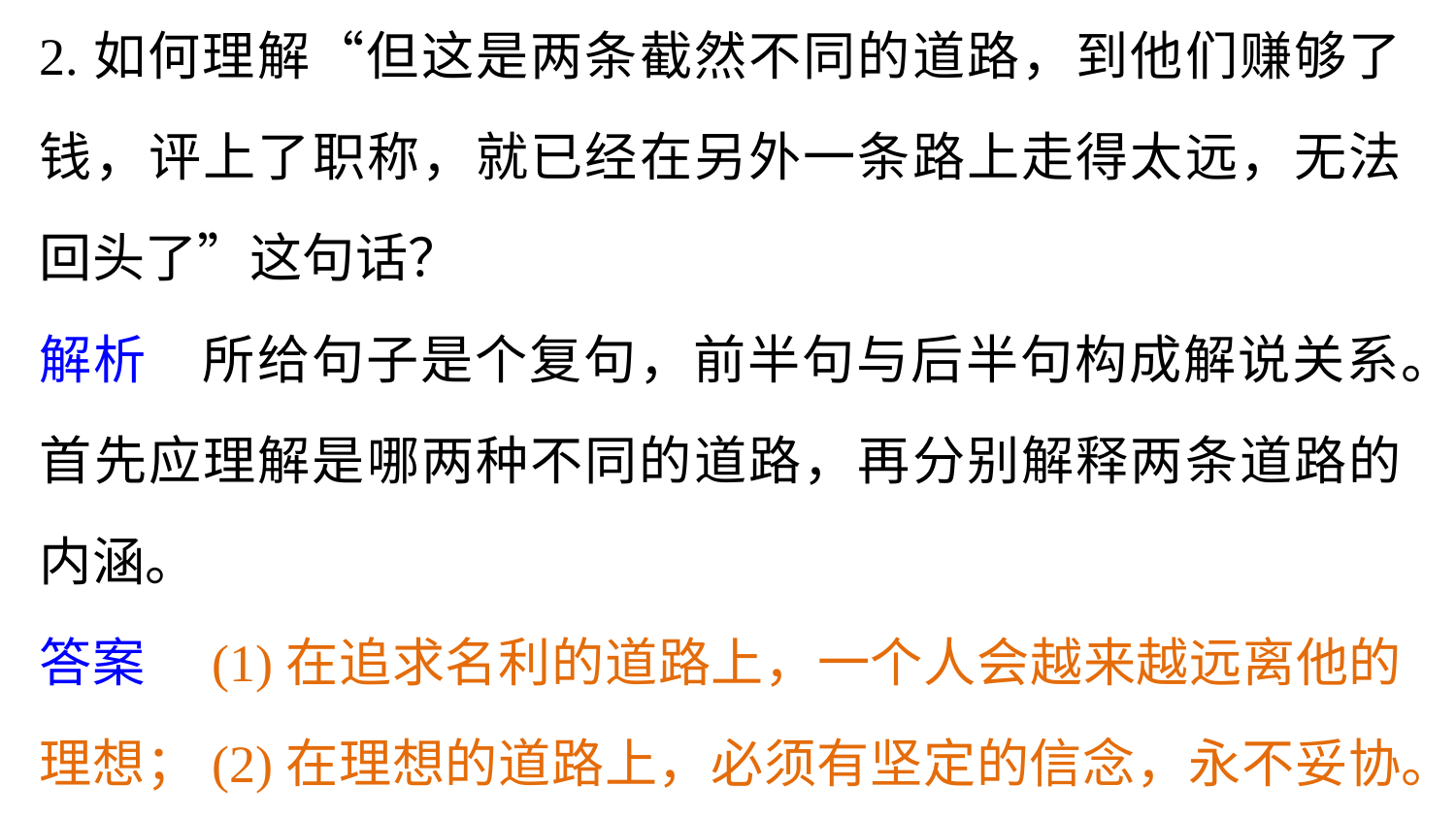

2.如何理解“但这是两条截然不同的道路，到他们赚够了钱，评上了职称，就已经在另外一条路上走得太远，无法回头了”这句话？
解析　所给句子是个复句，前半句与后半句构成解说关系。首先应理解是哪两种不同的道路，再分别解释两条道路的内涵。
答案　(1)在追求名利的道路上，一个人会越来越远离他的理想；(2)在理想的道路上，必须有坚定的信念，永不妥协。